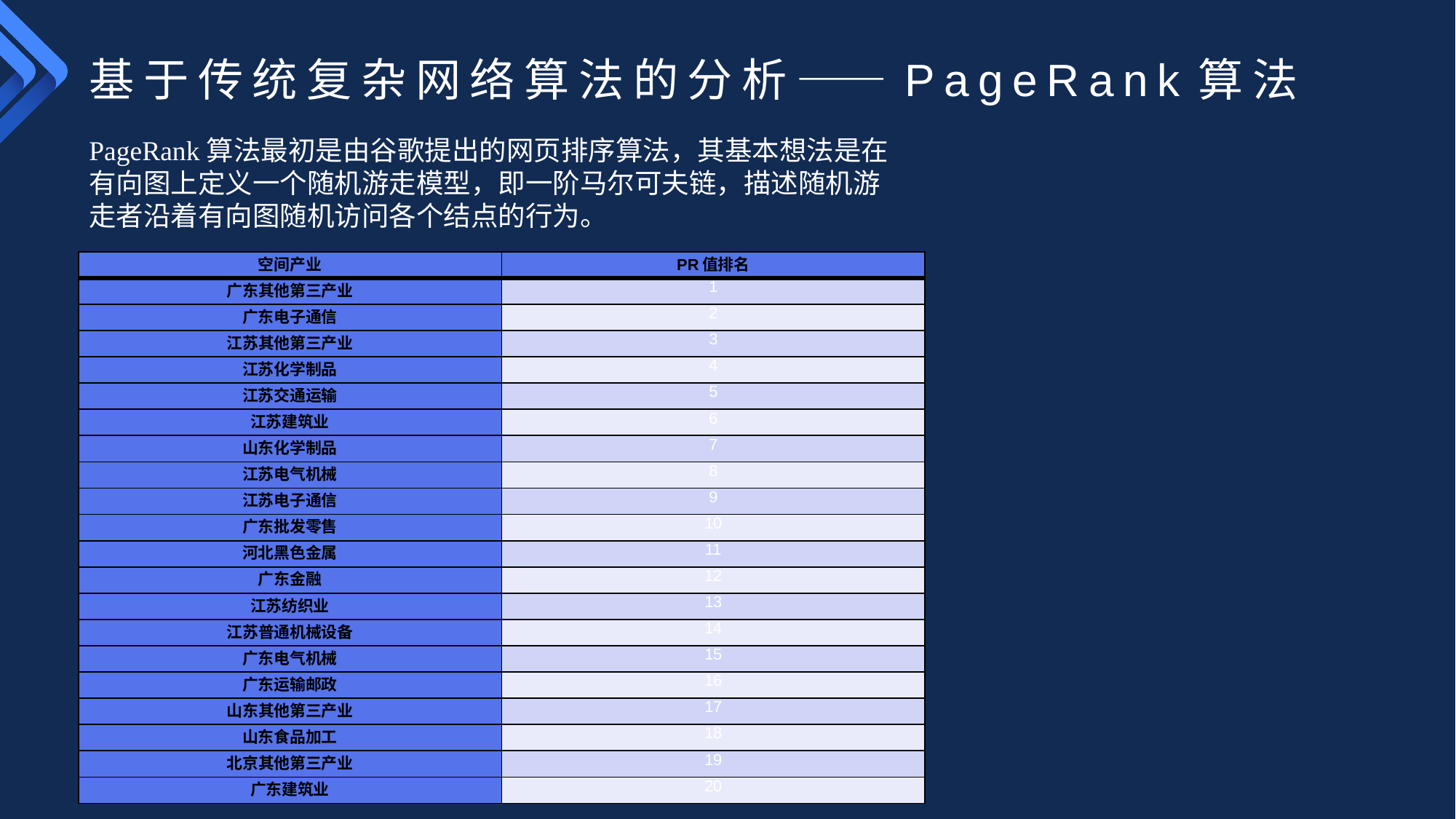

# 基于传统复杂网络算法的分析——PageRank算法
PageRank算法最初是由谷歌提出的网页排序算法，其基本想法是在有向图上定义一个随机游走模型，即一阶马尔可夫链，描述随机游走者沿着有向图随机访问各个结点的行为。
| 空间产业 | PR值排名 |
| --- | --- |
| 广东其他第三产业 | 1 |
| 广东电子通信 | 2 |
| 江苏其他第三产业 | 3 |
| 江苏化学制品 | 4 |
| 江苏交通运输 | 5 |
| 江苏建筑业 | 6 |
| 山东化学制品 | 7 |
| 江苏电气机械 | 8 |
| 江苏电子通信 | 9 |
| 广东批发零售 | 10 |
| 河北黑色金属 | 11 |
| 广东金融 | 12 |
| 江苏纺织业 | 13 |
| 江苏普通机械设备 | 14 |
| 广东电气机械 | 15 |
| 广东运输邮政 | 16 |
| 山东其他第三产业 | 17 |
| 山东食品加工 | 18 |
| 北京其他第三产业 | 19 |
| 广东建筑业 | 20 |